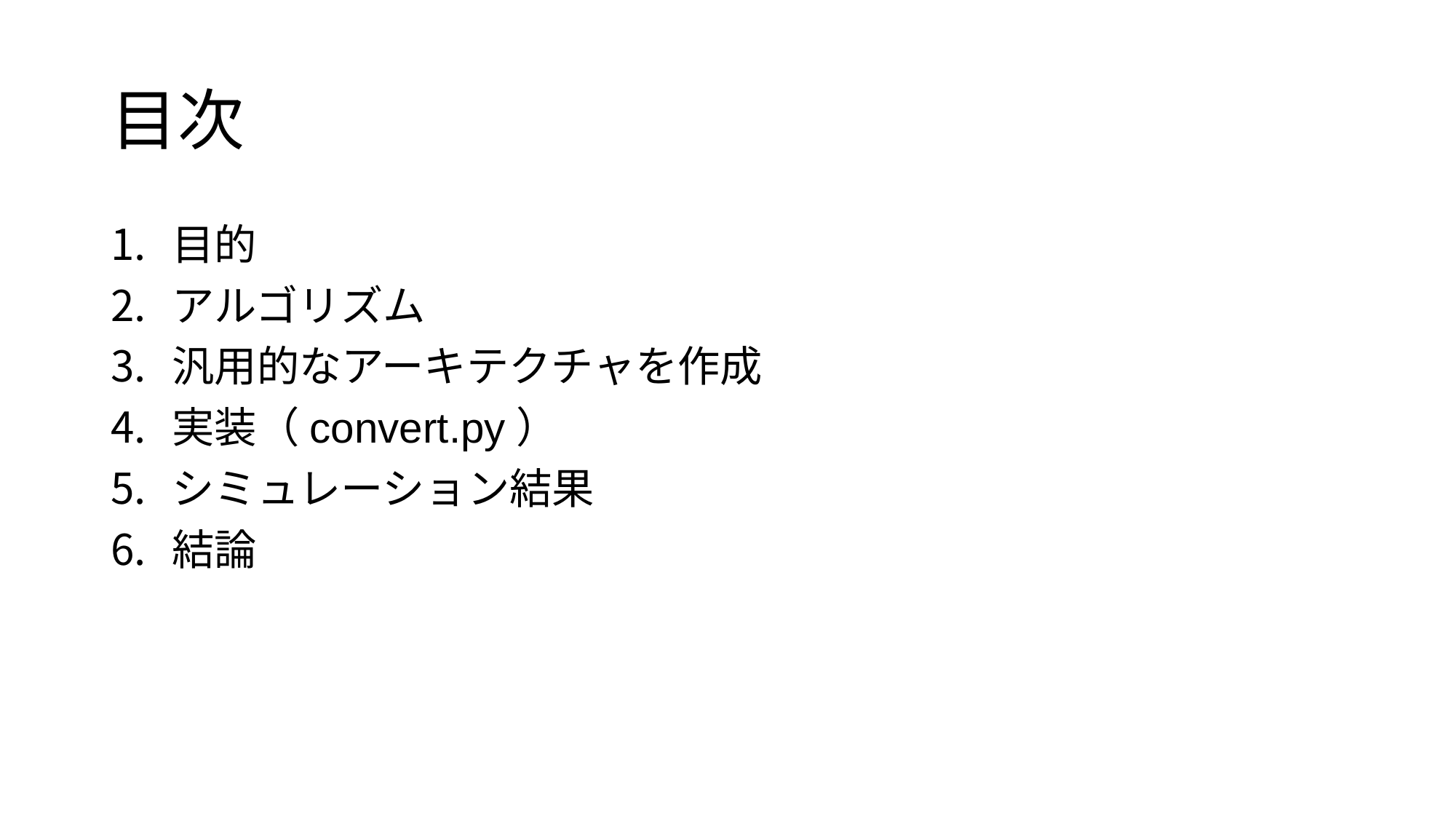

# 目次
目的
アルゴリズム
汎用的なアーキテクチャを作成
実装（convert.py）
シミュレーション結果
結論